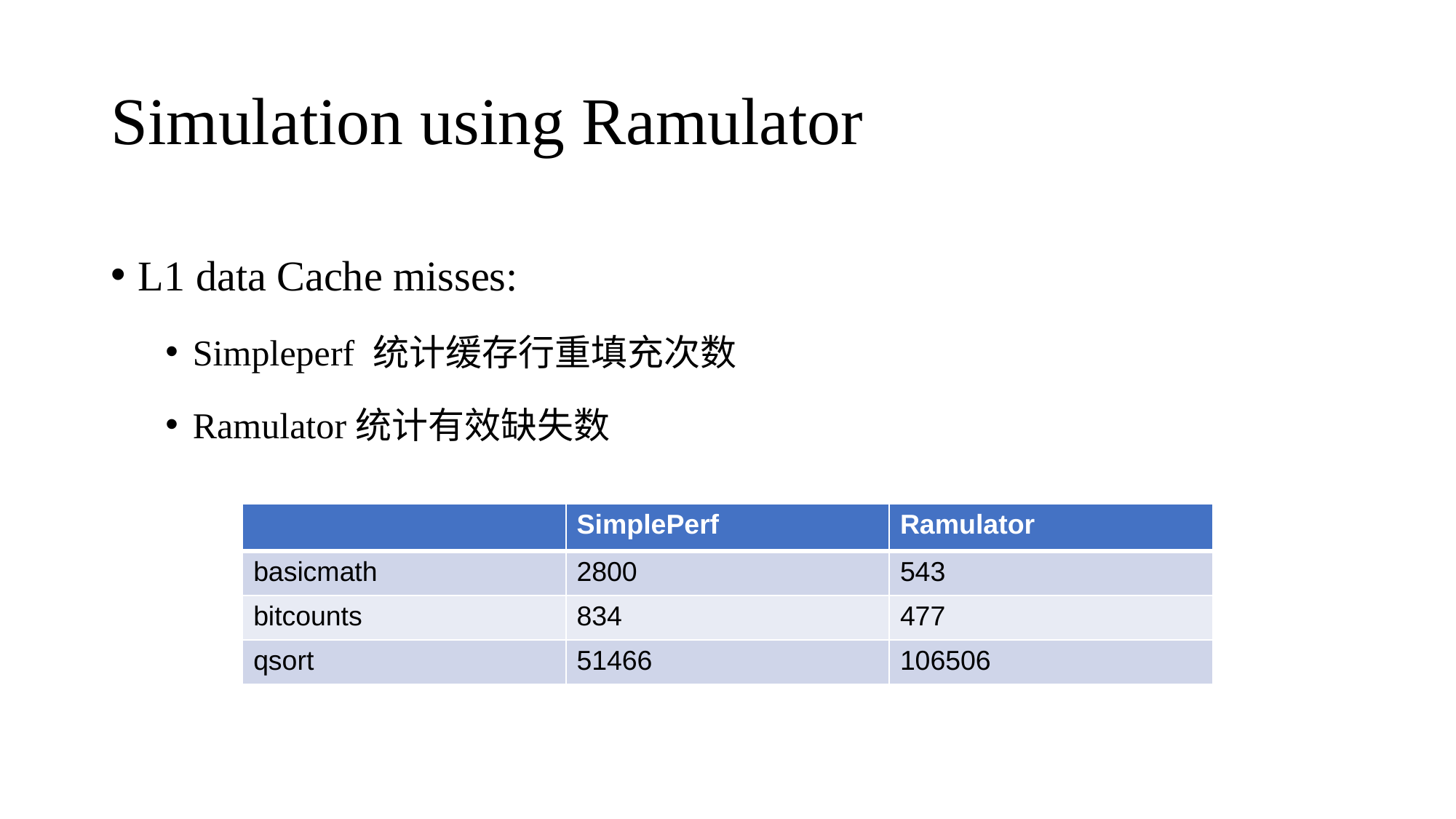

# Simulation using Ramulator
L1 data Cache misses:
Simpleperf 统计缓存行重填充次数
Ramulator统计有效缺失数

|  | SimplePerf | Ramulator |
| --- | --- | --- |
| basicmath | 2800 | 543 |
| bitcounts | 834 | 477 |
| qsort | 51466 | 106506 |